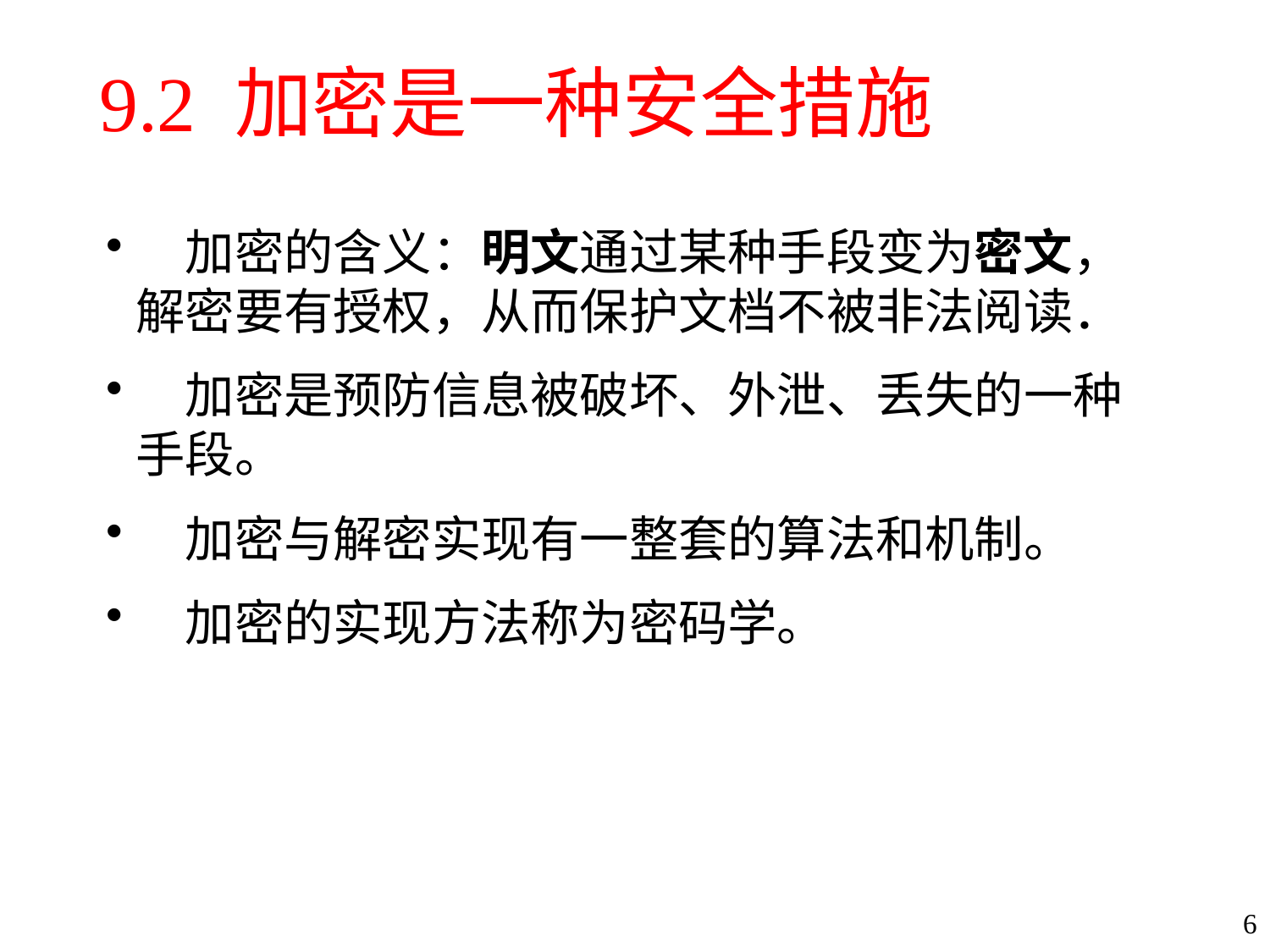

# 9.2 加密是一种安全措施
　加密的含义：明文通过某种手段变为密文，解密要有授权，从而保护文档不被非法阅读．
　加密是预防信息被破坏、外泄、丢失的一种手段。
　加密与解密实现有一整套的算法和机制。
　加密的实现方法称为密码学。
6